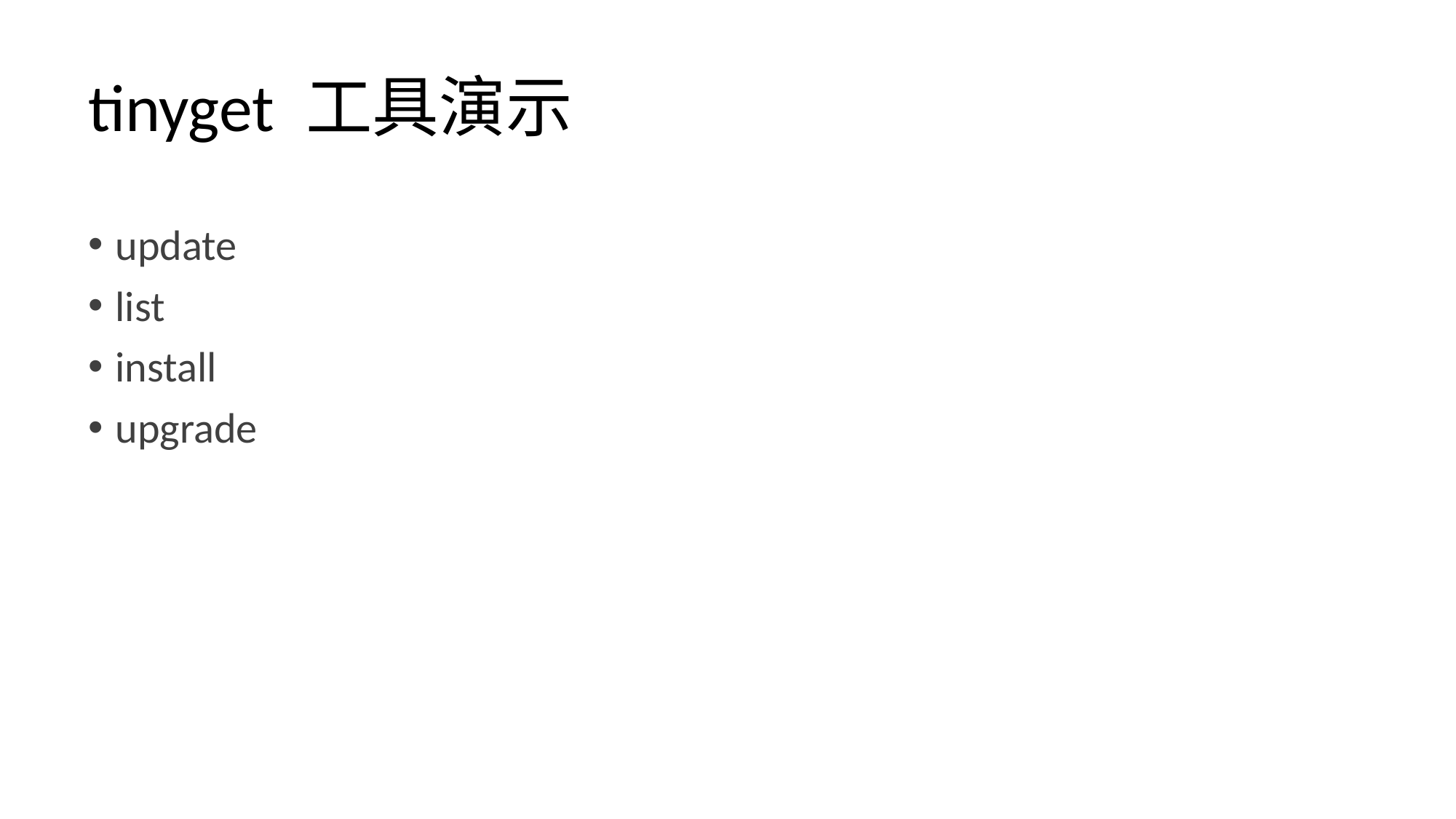

# tinyget 工具演示
update
list
install
upgrade